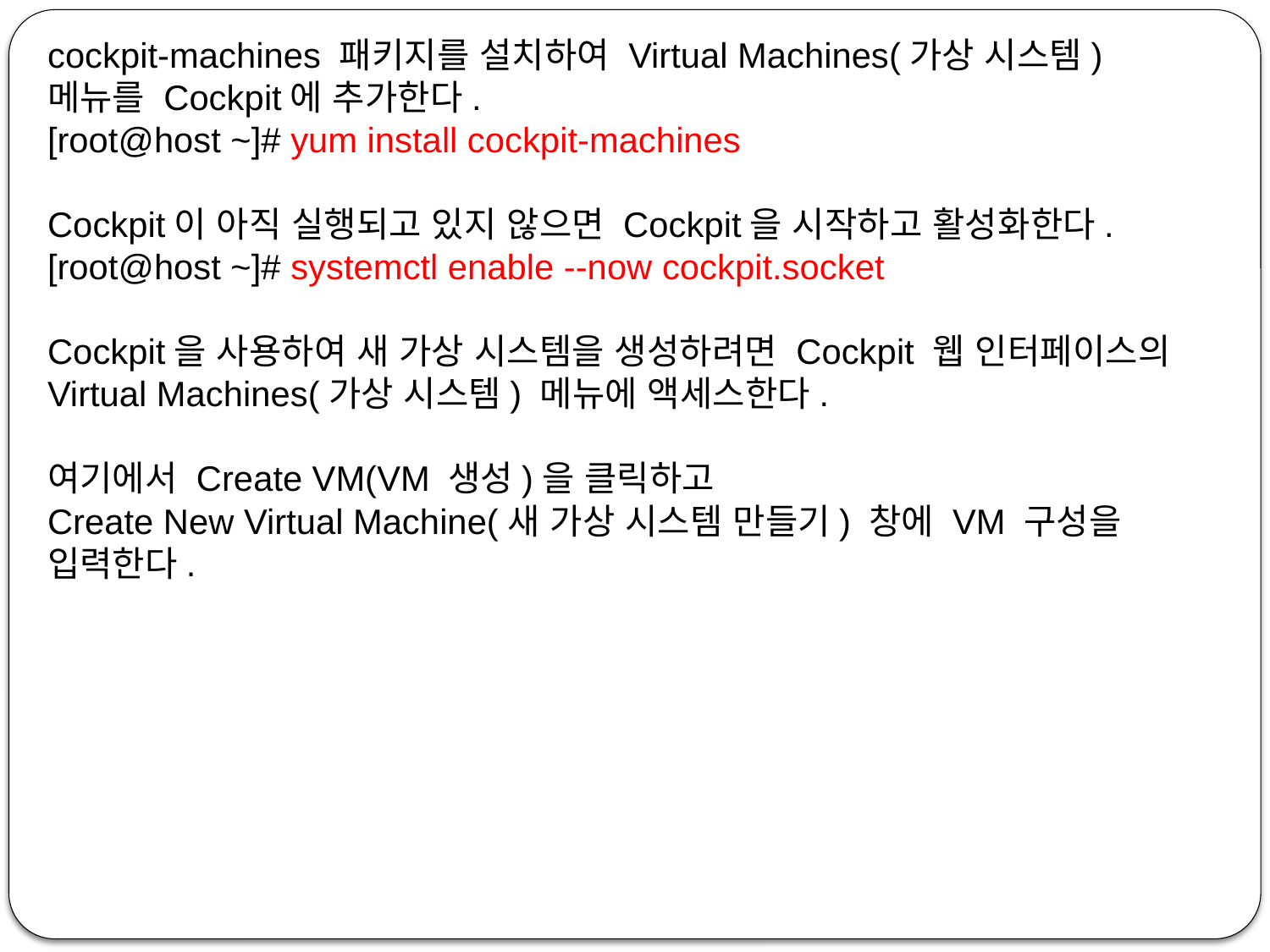

cockpit-machines 패키지를 설치하여 Virtual Machines(가상 시스템) 메뉴를 Cockpit에 추가한다.
[root@host ~]# yum install cockpit-machines

Cockpit이 아직 실행되고 있지 않으면 Cockpit을 시작하고 활성화한다.
[root@host ~]# systemctl enable --now cockpit.socket

Cockpit을 사용하여 새 가상 시스템을 생성하려면 Cockpit 웹 인터페이스의 Virtual Machines(가상 시스템) 메뉴에 액세스한다.

여기에서 Create VM(VM 생성)을 클릭하고
Create New Virtual Machine(새 가상 시스템 만들기) 창에 VM 구성을 입력한다.